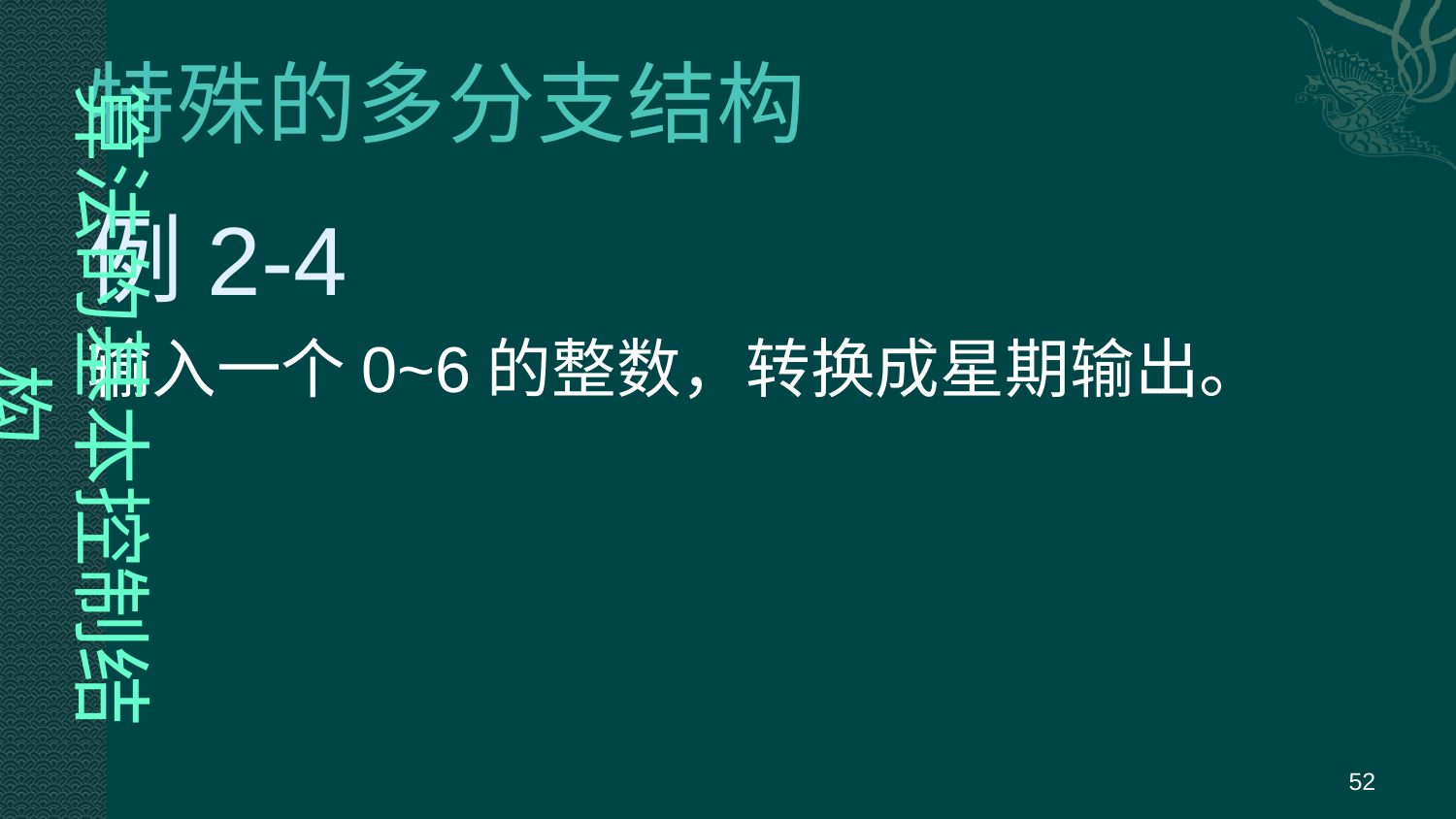

# 特殊的多分支结构
算法的基本控制结构
例2-4
输入一个0~6的整数，转换成星期输出。
52